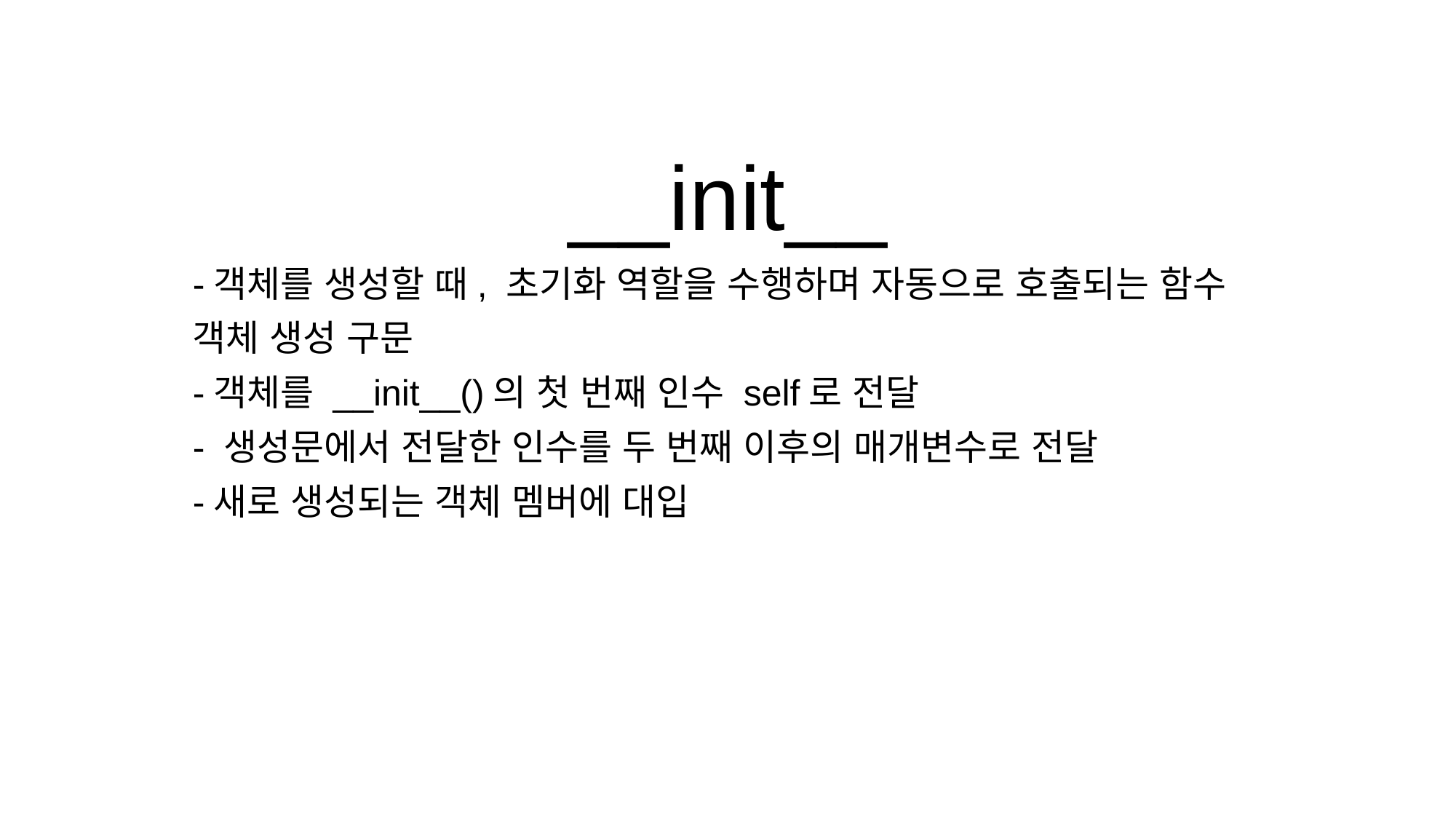

# __init__
-객체를 생성할 때, 초기화 역할을 수행하며 자동으로 호출되는 함수
객체 생성 구문
-객체를 __init__()의 첫 번째 인수 self로 전달
- 생성문에서 전달한 인수를 두 번째 이후의 매개변수로 전달
-새로 생성되는 객체 멤버에 대입